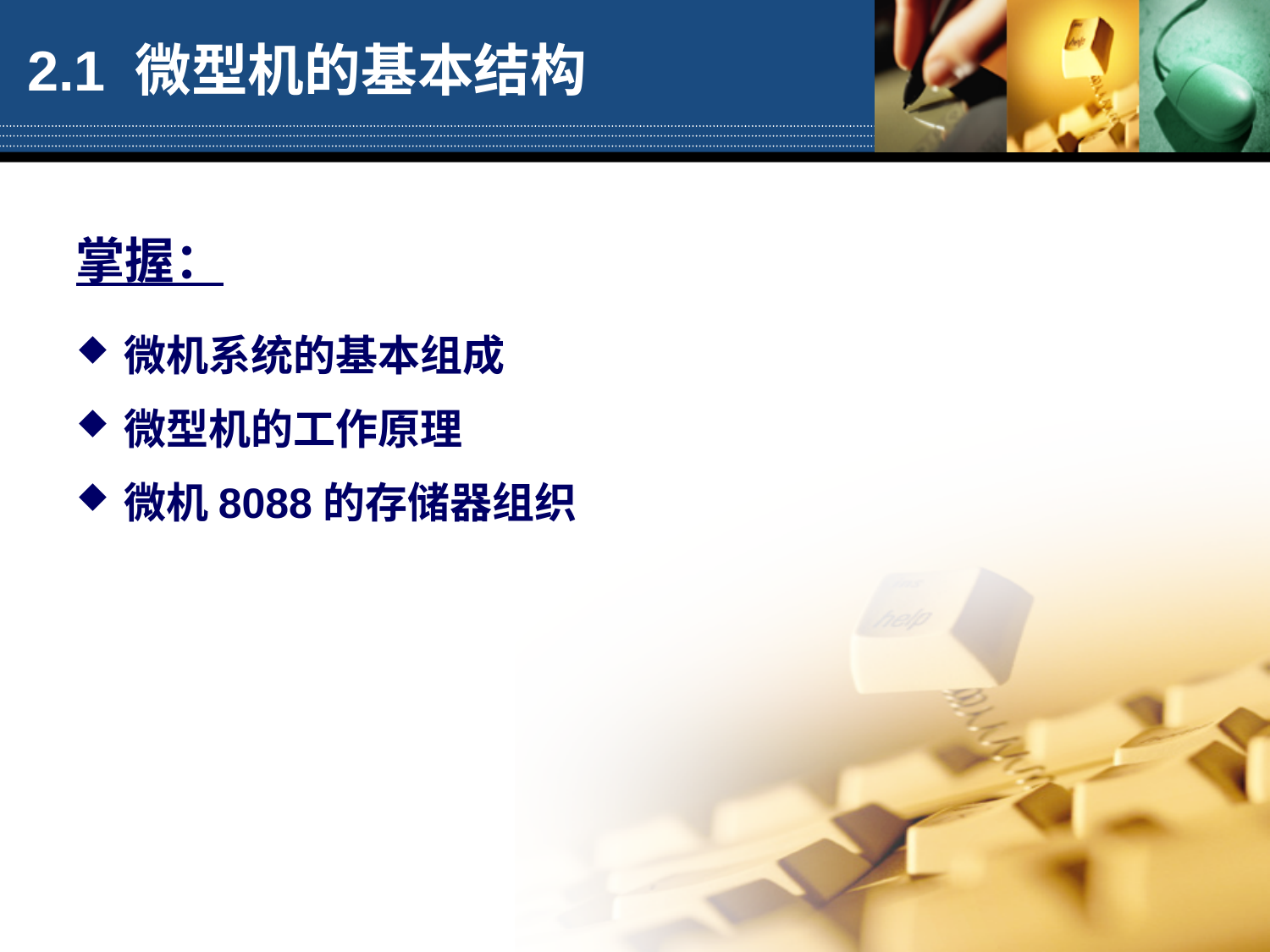

# 2.1 微型机的基本结构
掌握：
微机系统的基本组成
微型机的工作原理
微机8088的存储器组织